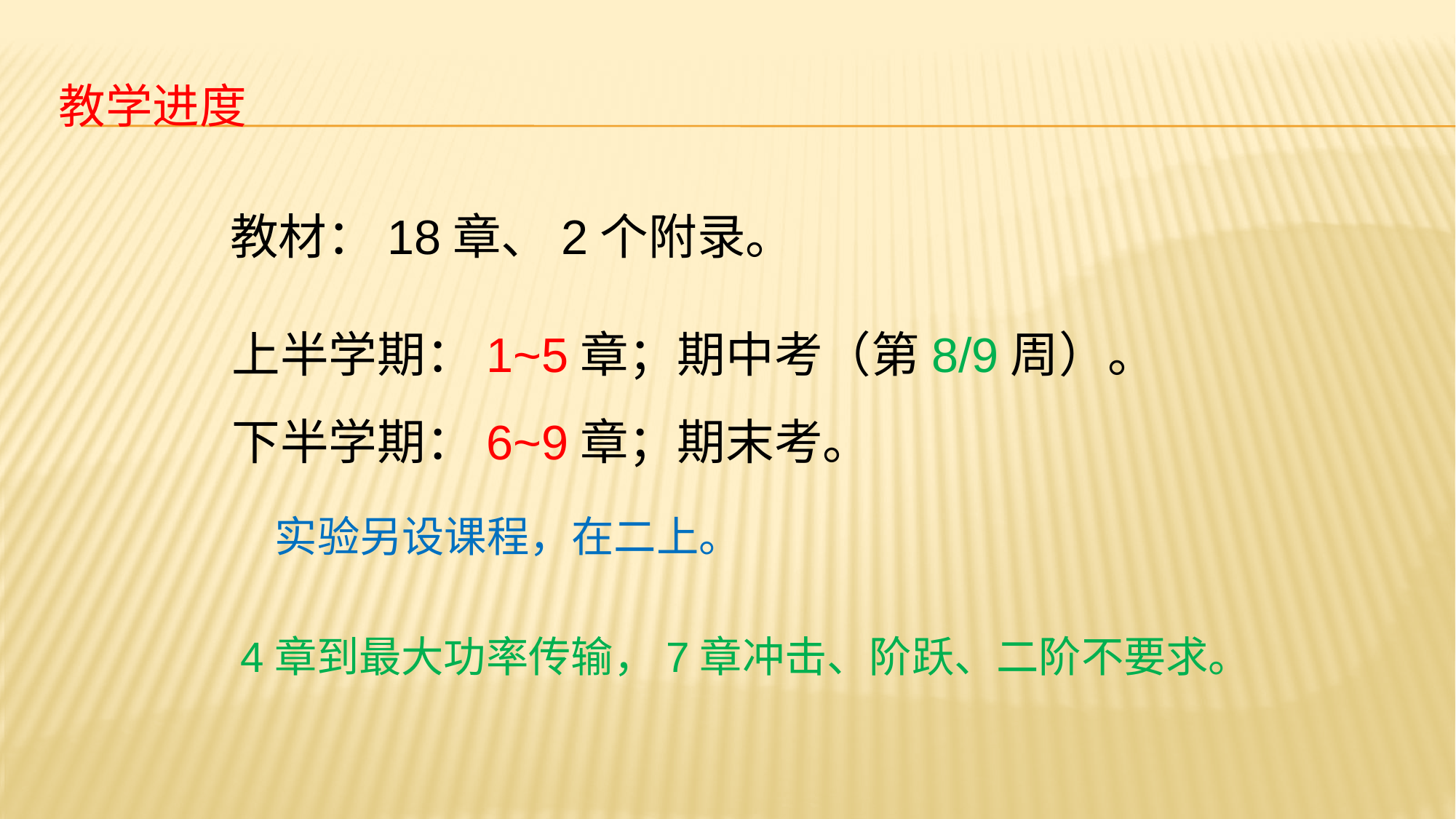

# 教学进度
教材：18章、2个附录。
上半学期：1~5章；期中考（第8/9周）。
下半学期：6~9章；期末考。
实验另设课程，在二上。
4章到最大功率传输，7章冲击、阶跃、二阶不要求。
3